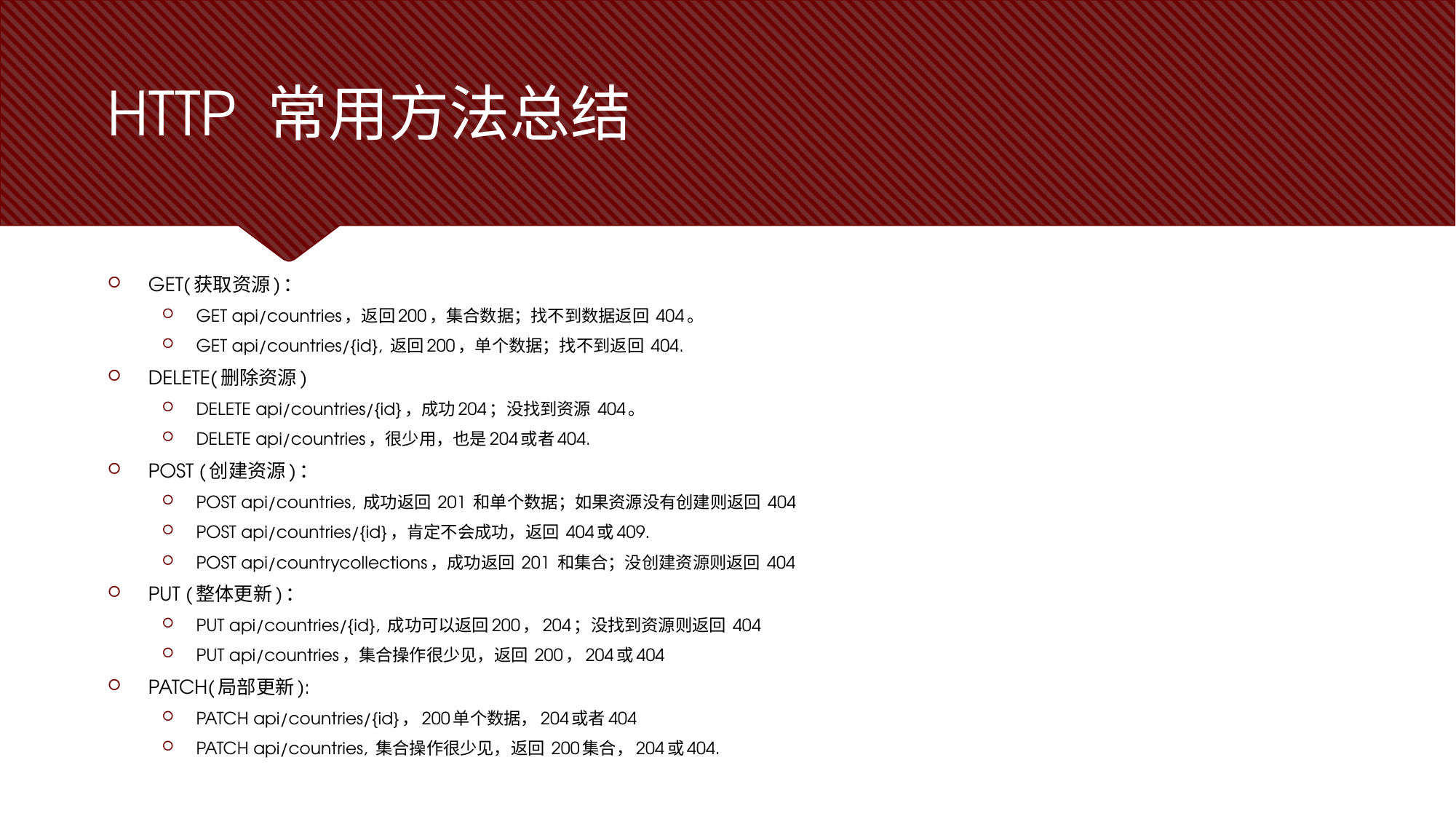

# HTTP 常用方法总结
GET(获取资源)：
GET api/countries，返回200，集合数据；找不到数据返回 404。
GET api/countries/{id}, 返回200，单个数据；找不到返回 404.
DELETE(删除资源)
DELETE api/countries/{id}，成功204；没找到资源 404。
DELETE api/countries，很少用，也是204或者404.
POST (创建资源)：
POST api/countries, 成功返回 201 和单个数据；如果资源没有创建则返回 404
POST api/countries/{id}，肯定不会成功，返回 404或409.
POST api/countrycollections，成功返回 201 和集合；没创建资源则返回 404
PUT (整体更新)：
PUT api/countries/{id}, 成功可以返回200，204；没找到资源则返回 404
PUT api/countries，集合操作很少见，返回 200，204或404
PATCH(局部更新):
PATCH api/countries/{id}，200单个数据，204或者404
PATCH api/countries, 集合操作很少见，返回 200集合，204或404.